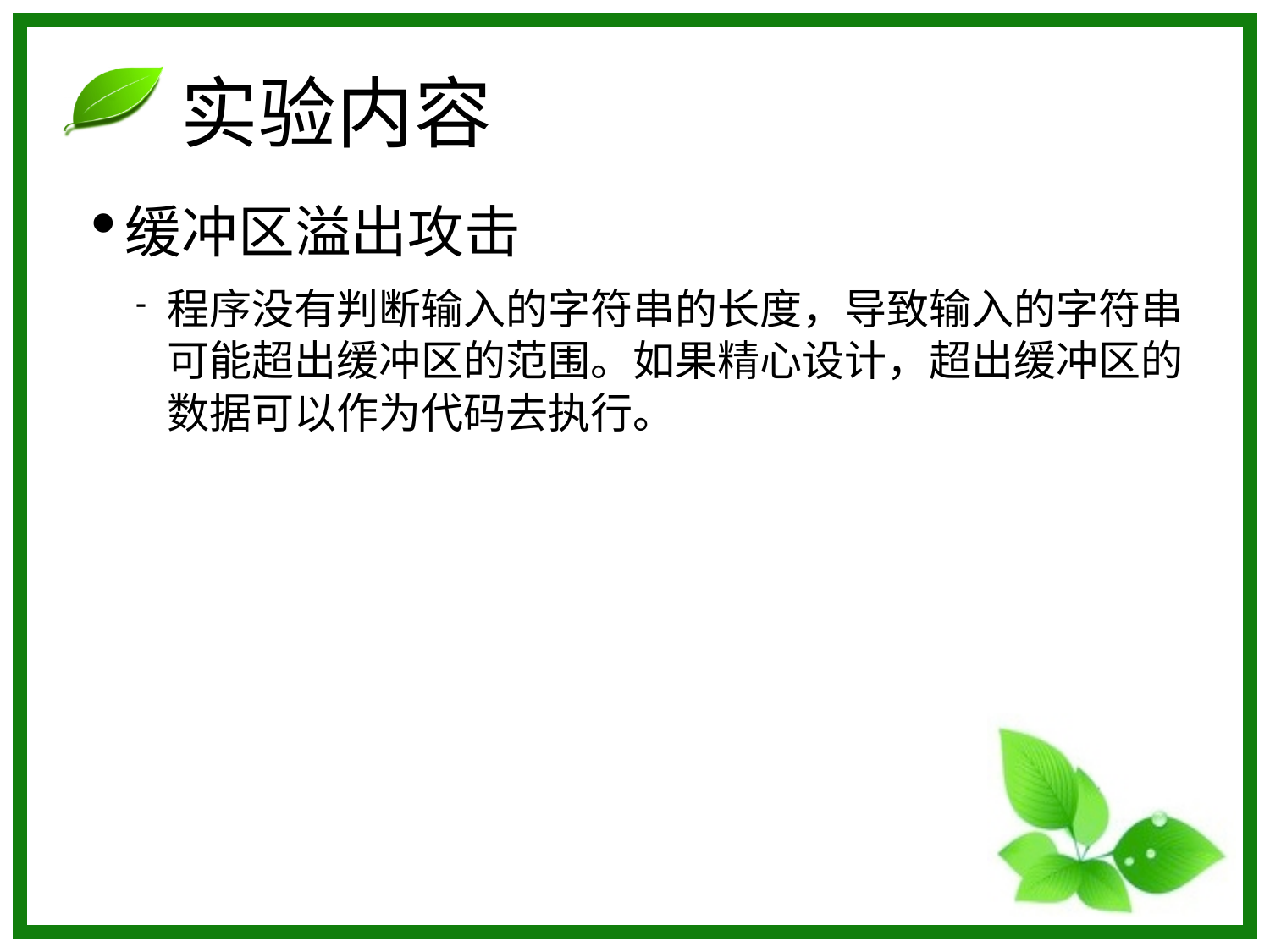

# 实验内容
缓冲区溢出攻击
程序没有判断输入的字符串的长度，导致输入的字符串可能超出缓冲区的范围。如果精心设计，超出缓冲区的数据可以作为代码去执行。